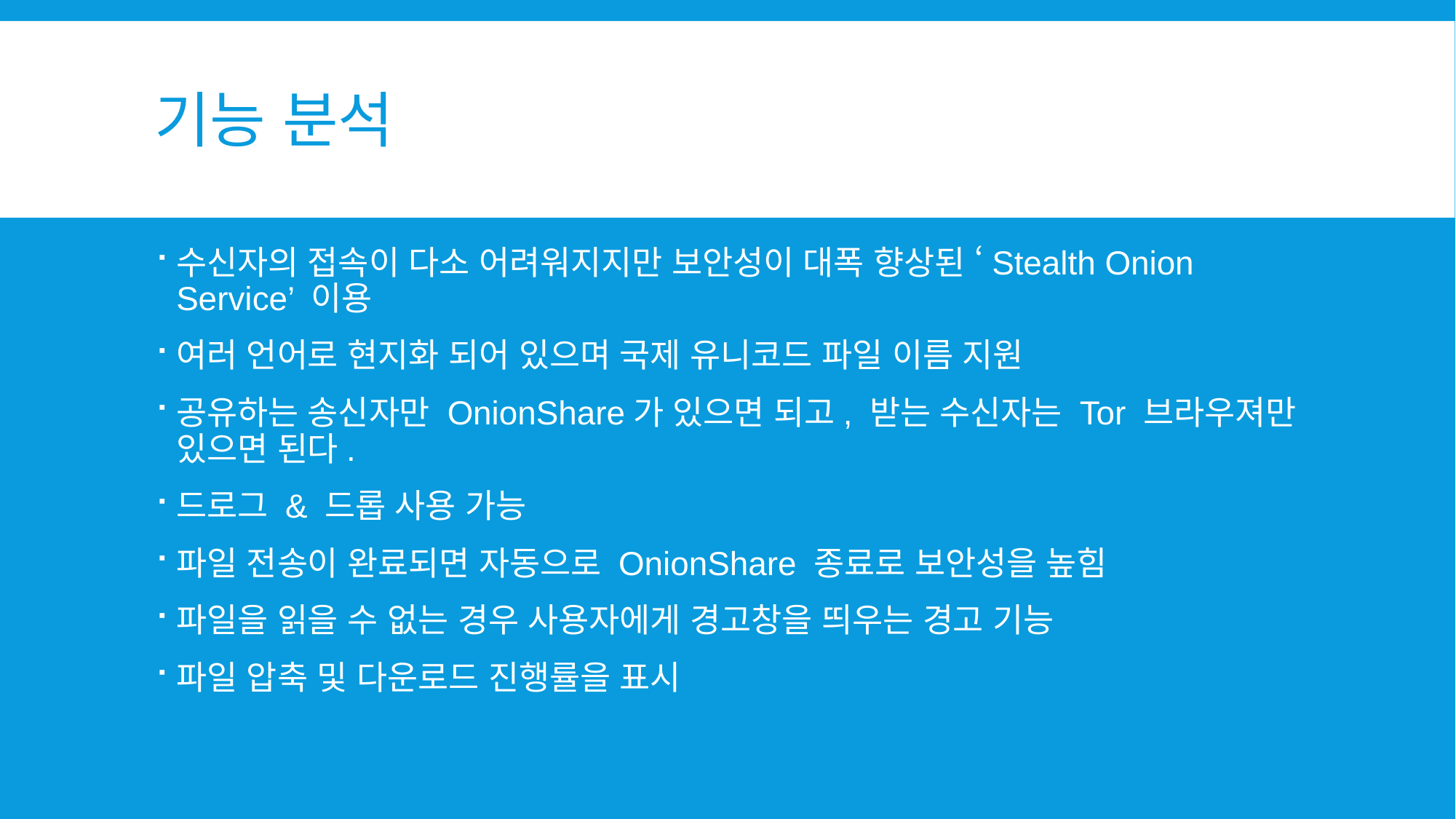

# 기능 분석
수신자의 접속이 다소 어려워지지만 보안성이 대폭 향상된 ‘Stealth Onion Service’ 이용
여러 언어로 현지화 되어 있으며 국제 유니코드 파일 이름 지원
공유하는 송신자만 OnionShare가 있으면 되고, 받는 수신자는 Tor 브라우져만 있으면 된다.
드로그 & 드롭 사용 가능
파일 전송이 완료되면 자동으로 OnionShare 종료로 보안성을 높힘
파일을 읽을 수 없는 경우 사용자에게 경고창을 띄우는 경고 기능
파일 압축 및 다운로드 진행률을 표시